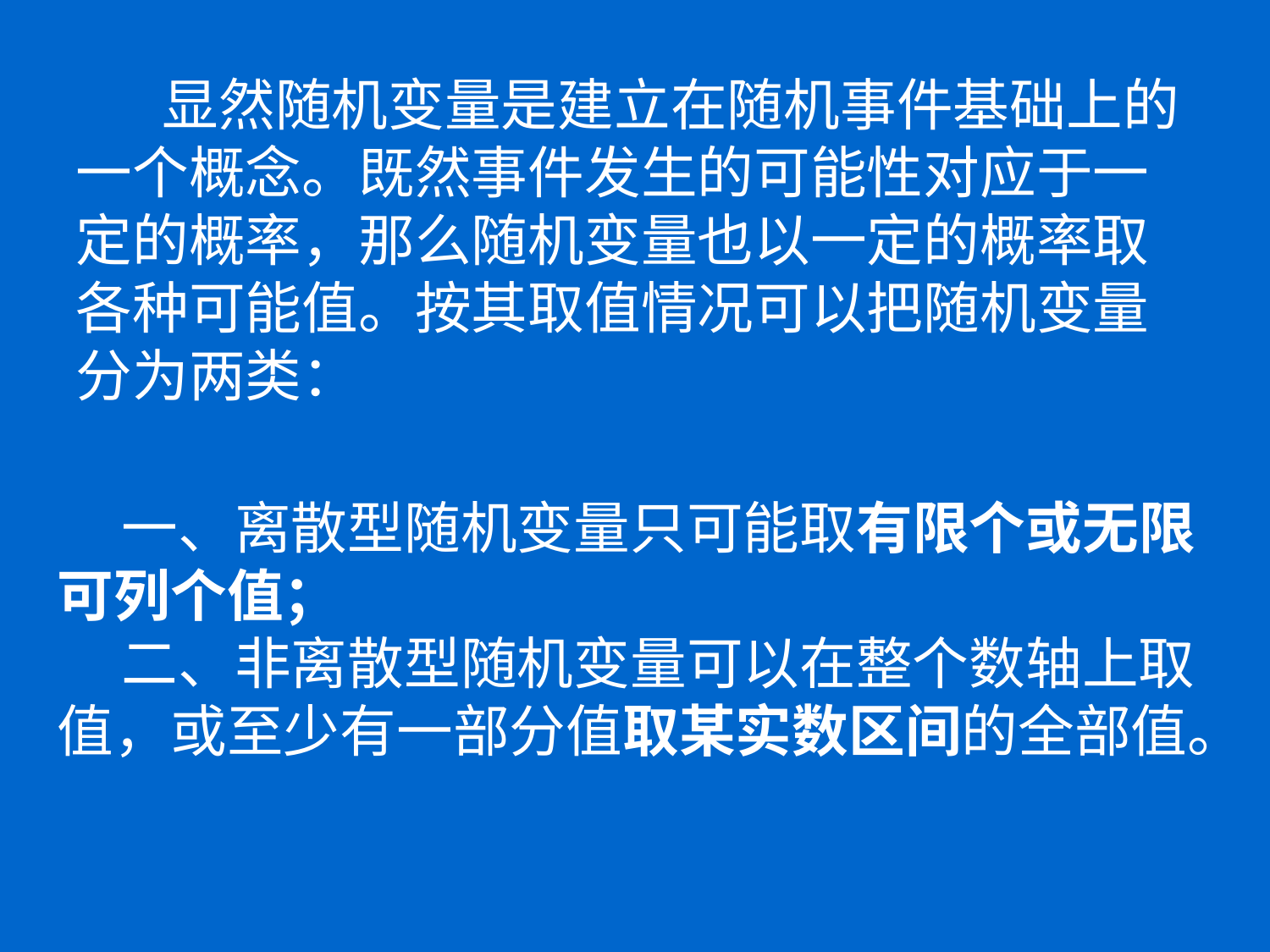

显然随机变量是建立在随机事件基础上的一个概念。既然事件发生的可能性对应于一定的概率，那么随机变量也以一定的概率取各种可能值。按其取值情况可以把随机变量分为两类：

    一、离散型随机变量只可能取有限个或无限可列个值；
    二、非离散型随机变量可以在整个数轴上取值，或至少有一部分值取某实数区间的全部值。